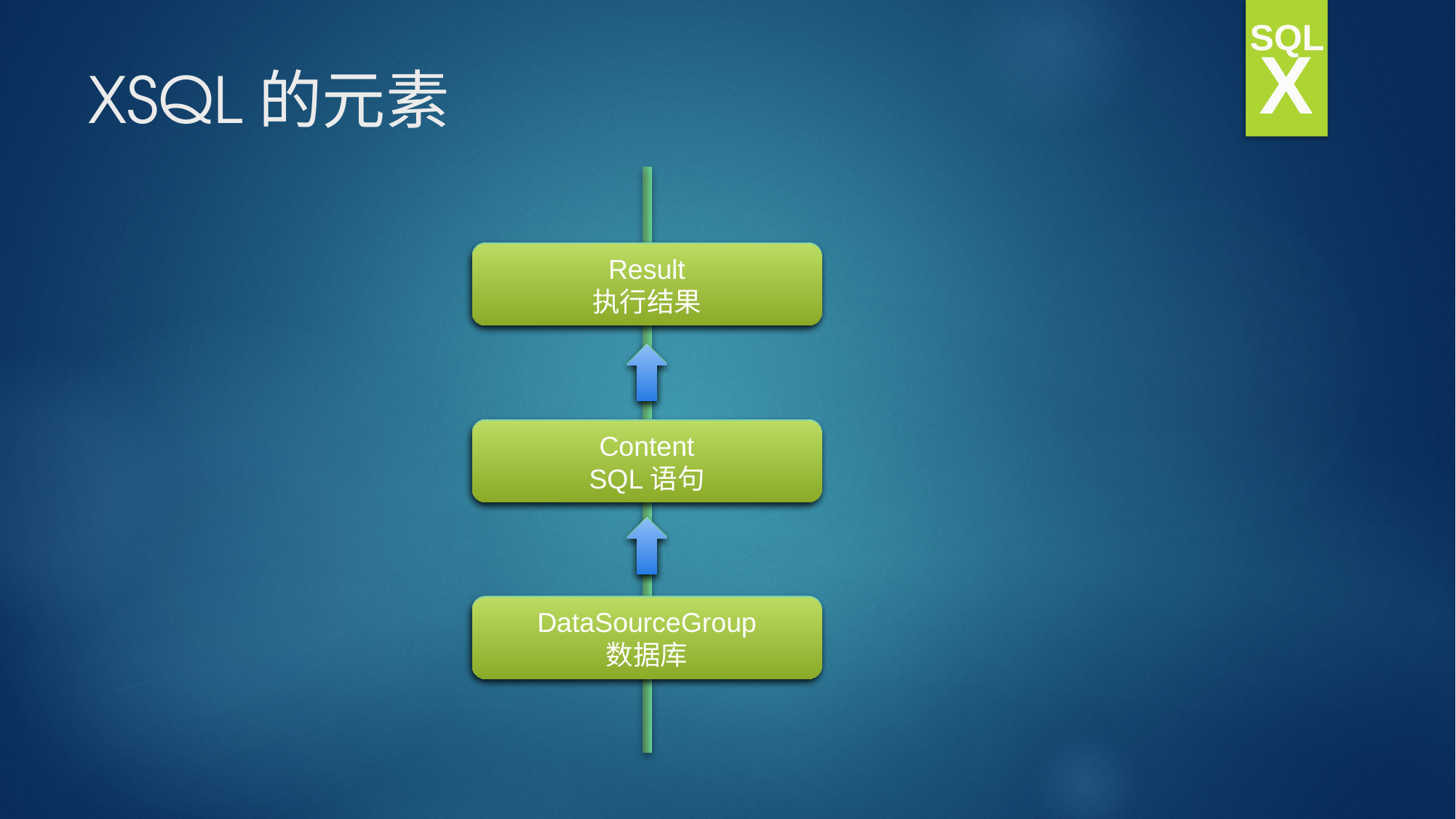

SQL
X
# XSQL的元素

应用层

执行层

数据层
Result
执行结果

Content
SQL语句

DataSourceGroup
数据库